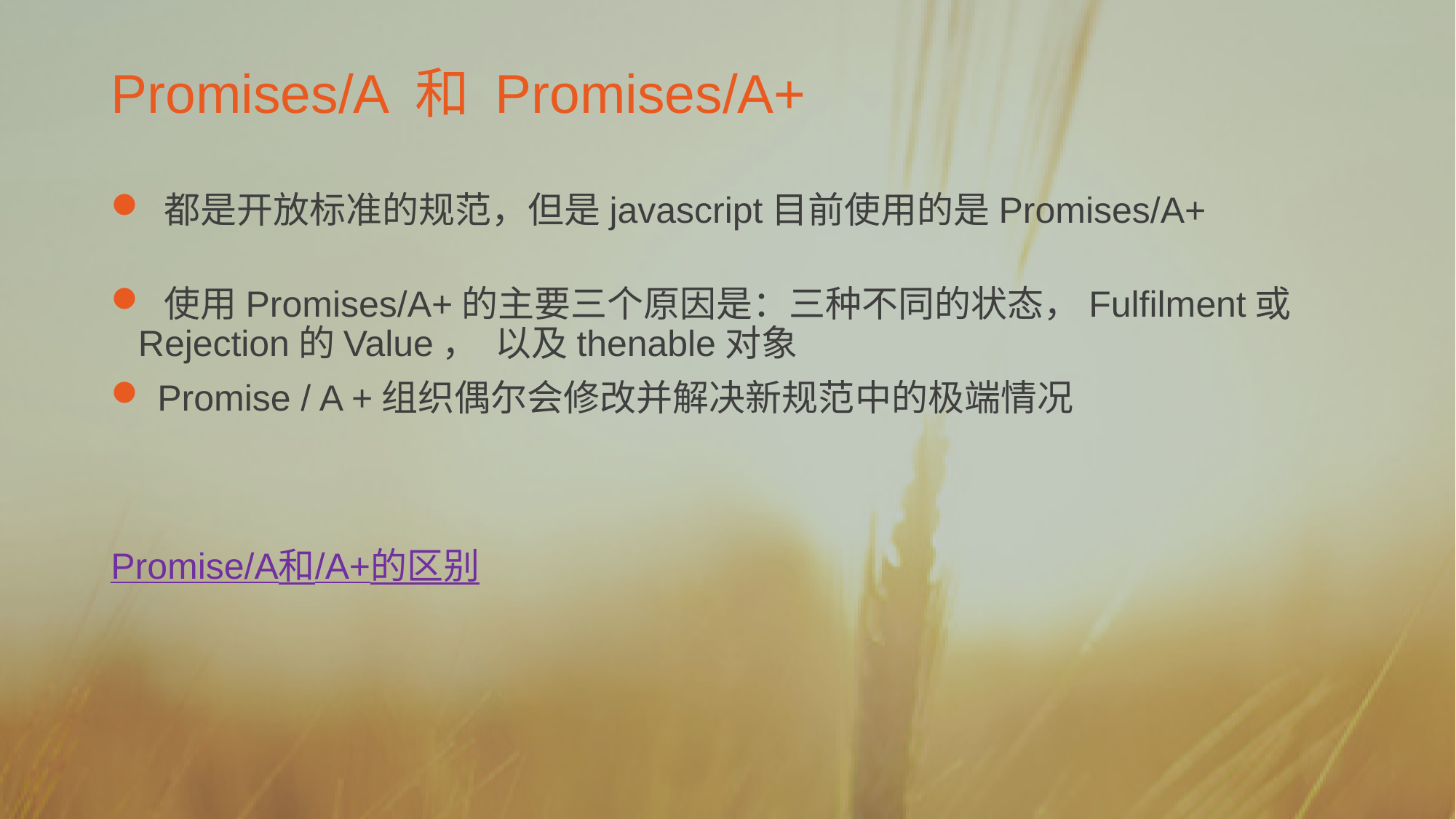

# Promises/A 和 Promises/A+
 都是开放标准的规范，但是javascript目前使用的是Promises/A+
 使用Promises/A+的主要三个原因是：三种不同的状态，Fulfilment或Rejection的Value，  以及thenable对象
 Promise / A +组织偶尔会修改并解决新规范中的极端情况

Promise/A和/A+的区别